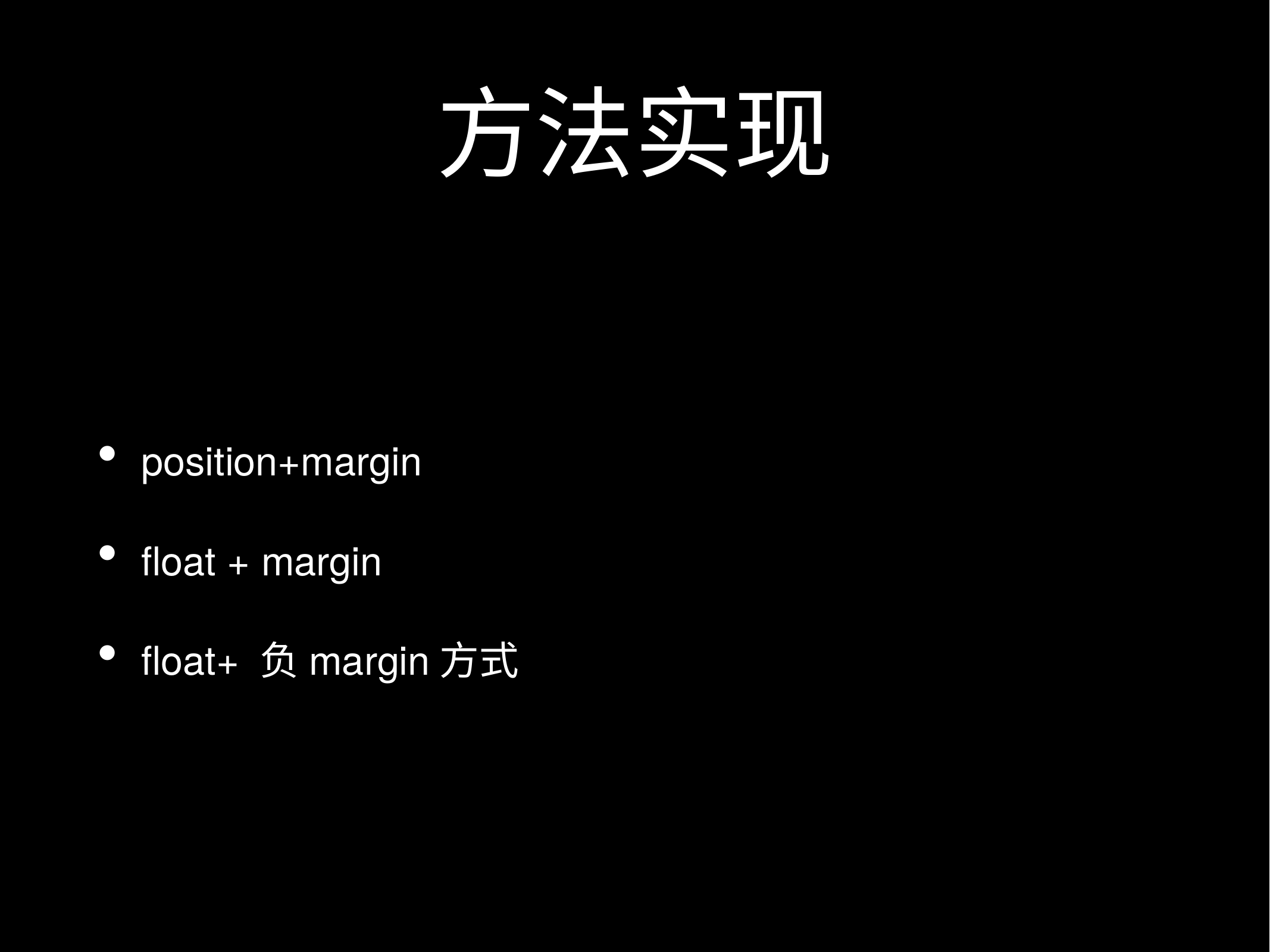

# 方法实现
position+margin
float + margin
float+ 负margin方式